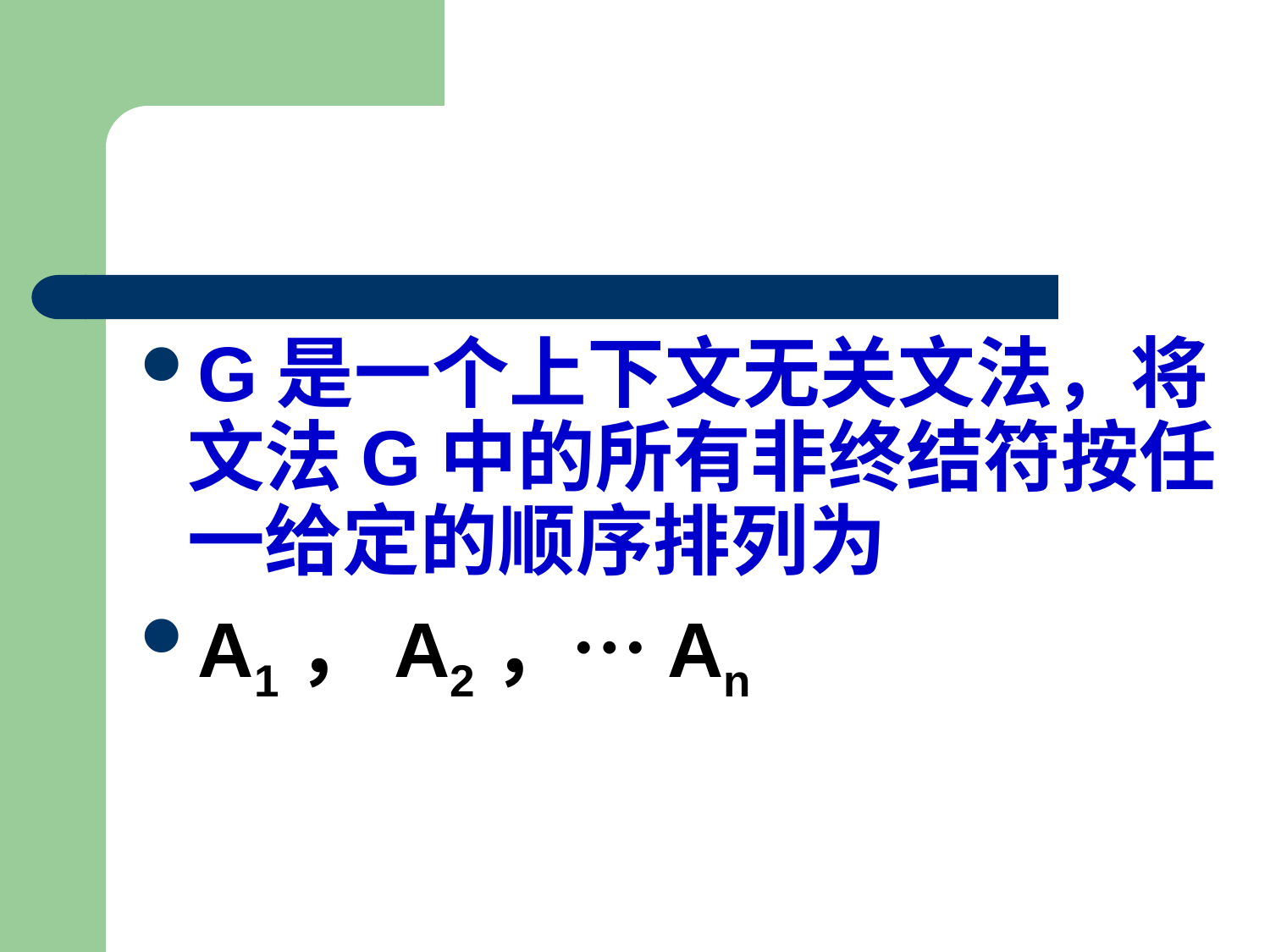

#
G是一个上下文无关文法，将文法G中的所有非终结符按任一给定的顺序排列为
A1，A2，…An